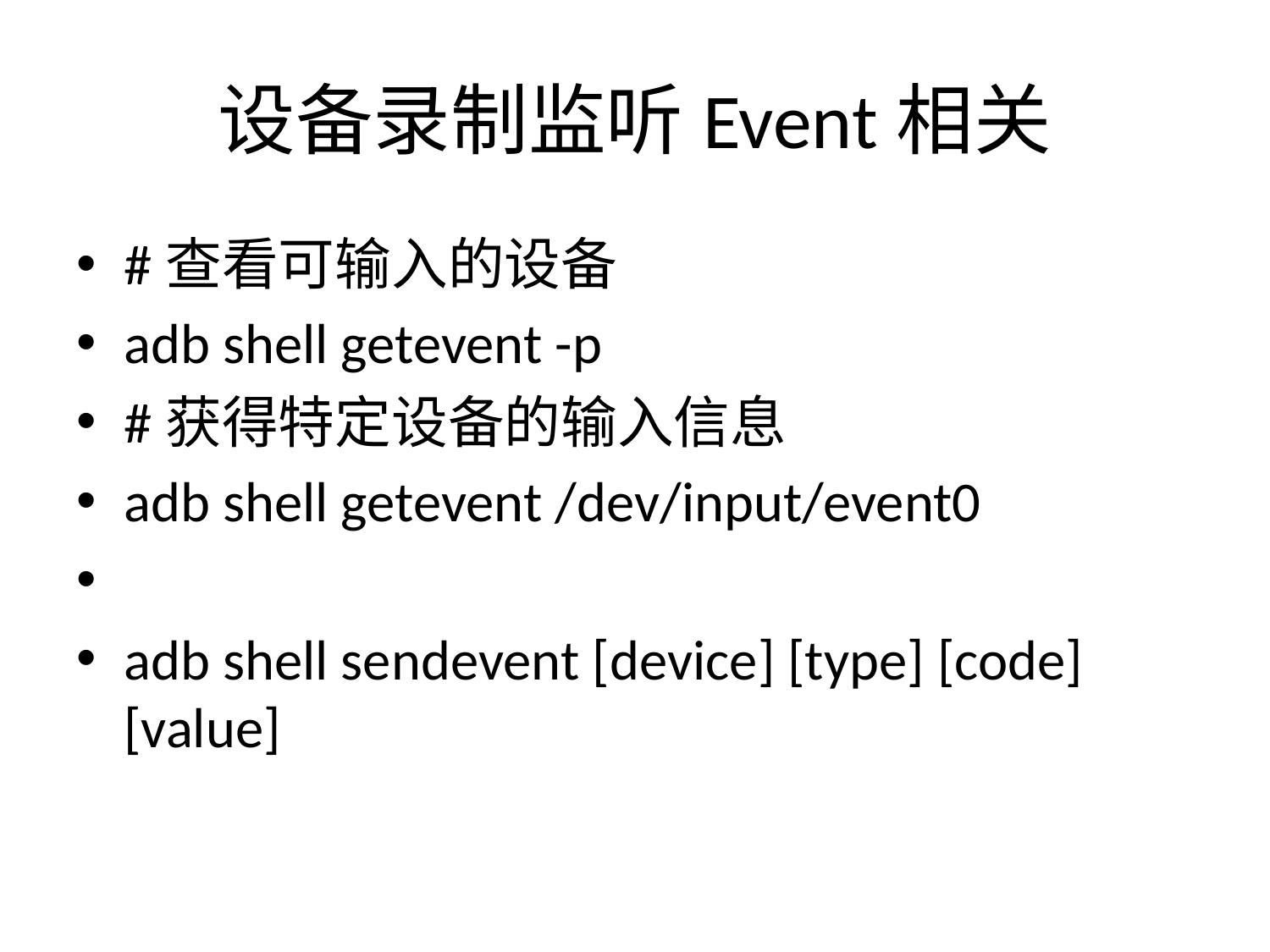

# 设备录制监听Event相关
#查看可输入的设备
adb shell getevent -p
#获得特定设备的输入信息
adb shell getevent /dev/input/event0

adb shell sendevent [device] [type] [code] [value]